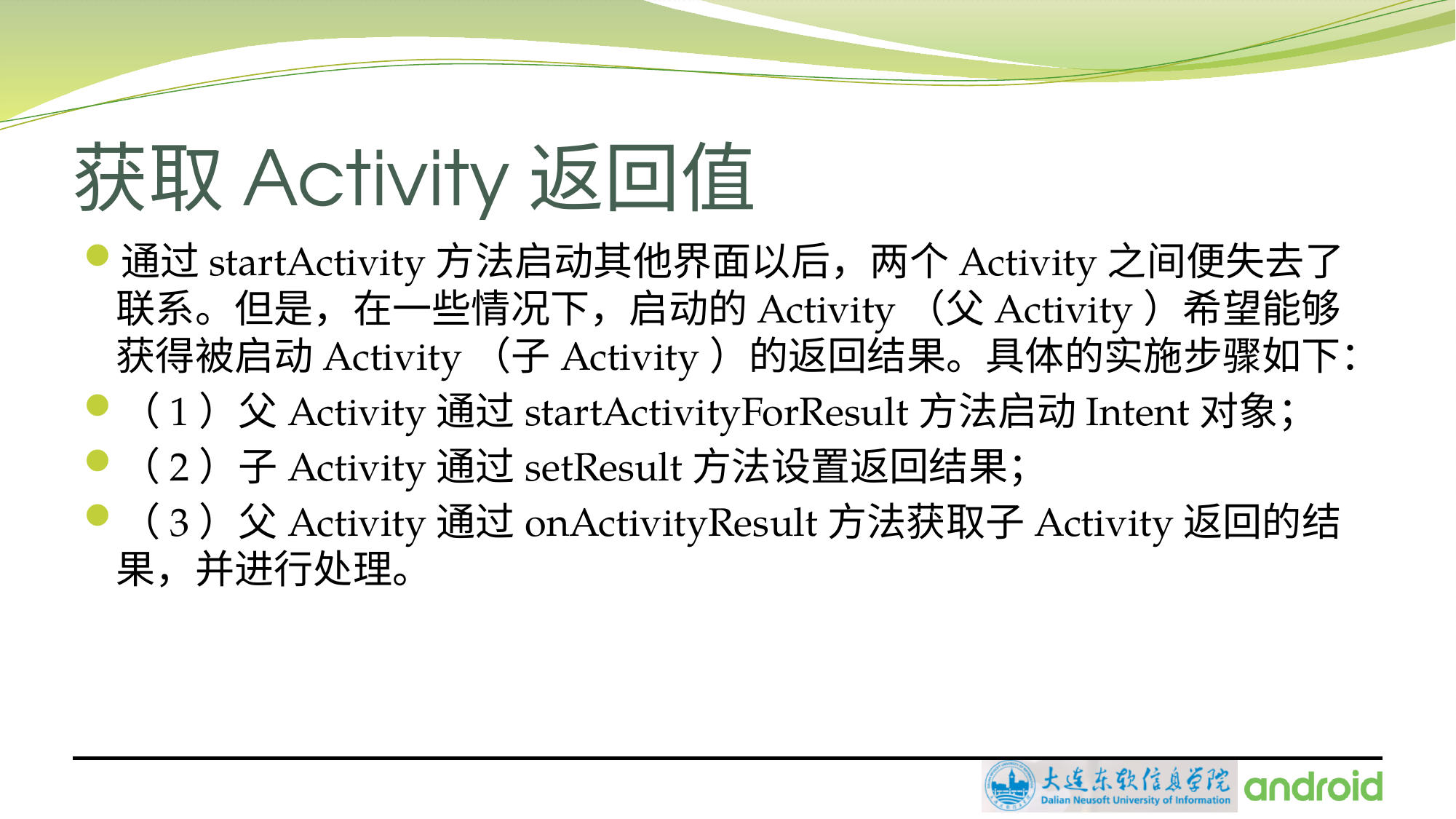

# 获取Activity返回值
通过startActivity方法启动其他界面以后，两个Activity之间便失去了联系。但是，在一些情况下，启动的Activity（父Activity）希望能够获得被启动Activity（子Activity）的返回结果。具体的实施步骤如下：
（1）父Activity通过startActivityForResult方法启动Intent对象；
（2）子Activity通过setResult方法设置返回结果；
（3）父Activity通过onActivityResult方法获取子Activity返回的结果，并进行处理。